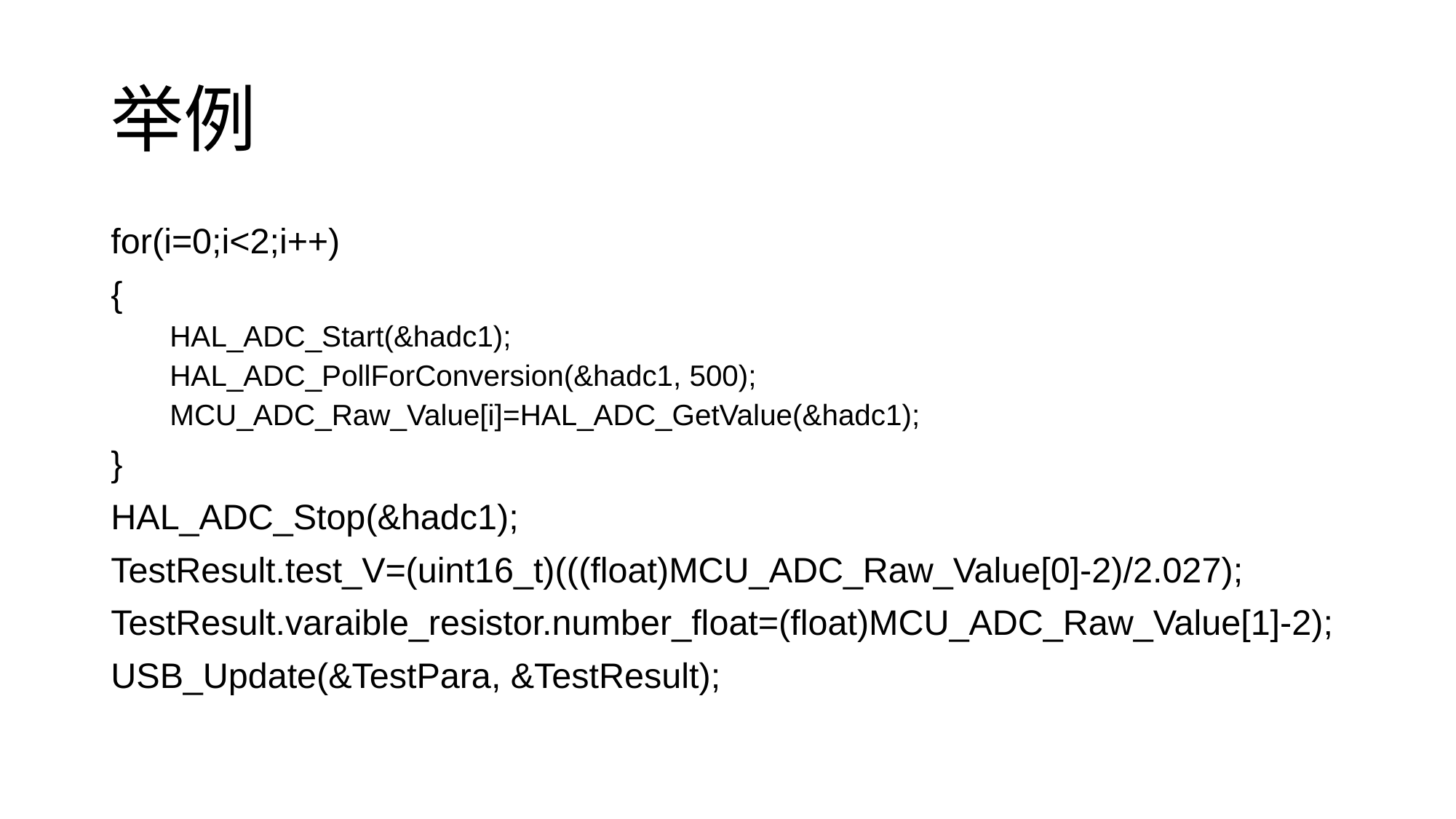

# 举例
for(i=0;i<2;i++)
{
HAL_ADC_Start(&hadc1);
HAL_ADC_PollForConversion(&hadc1, 500);
MCU_ADC_Raw_Value[i]=HAL_ADC_GetValue(&hadc1);
}
HAL_ADC_Stop(&hadc1);
TestResult.test_V=(uint16_t)(((float)MCU_ADC_Raw_Value[0]-2)/2.027);
TestResult.varaible_resistor.number_float=(float)MCU_ADC_Raw_Value[1]-2);
USB_Update(&TestPara, &TestResult);